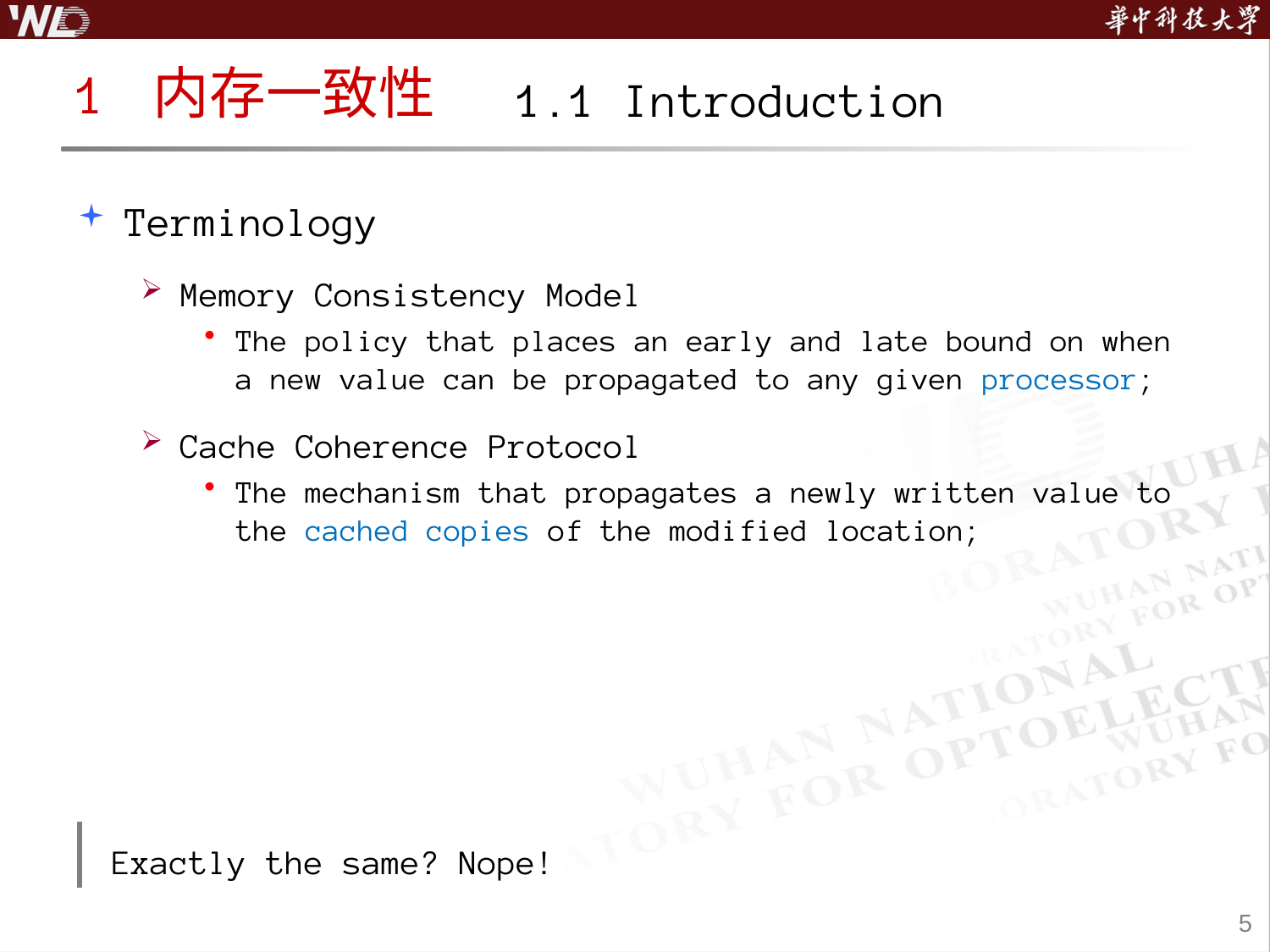

# 1 内存一致性
1.1 Introduction
Terminology
Memory Consistency Model
The policy that places an early and late bound on when a new value can be propagated to any given processor;
Cache Coherence Protocol
The mechanism that propagates a newly written value to the cached copies of the modified location;
| Exactly the same? Nope! |
| --- |
5